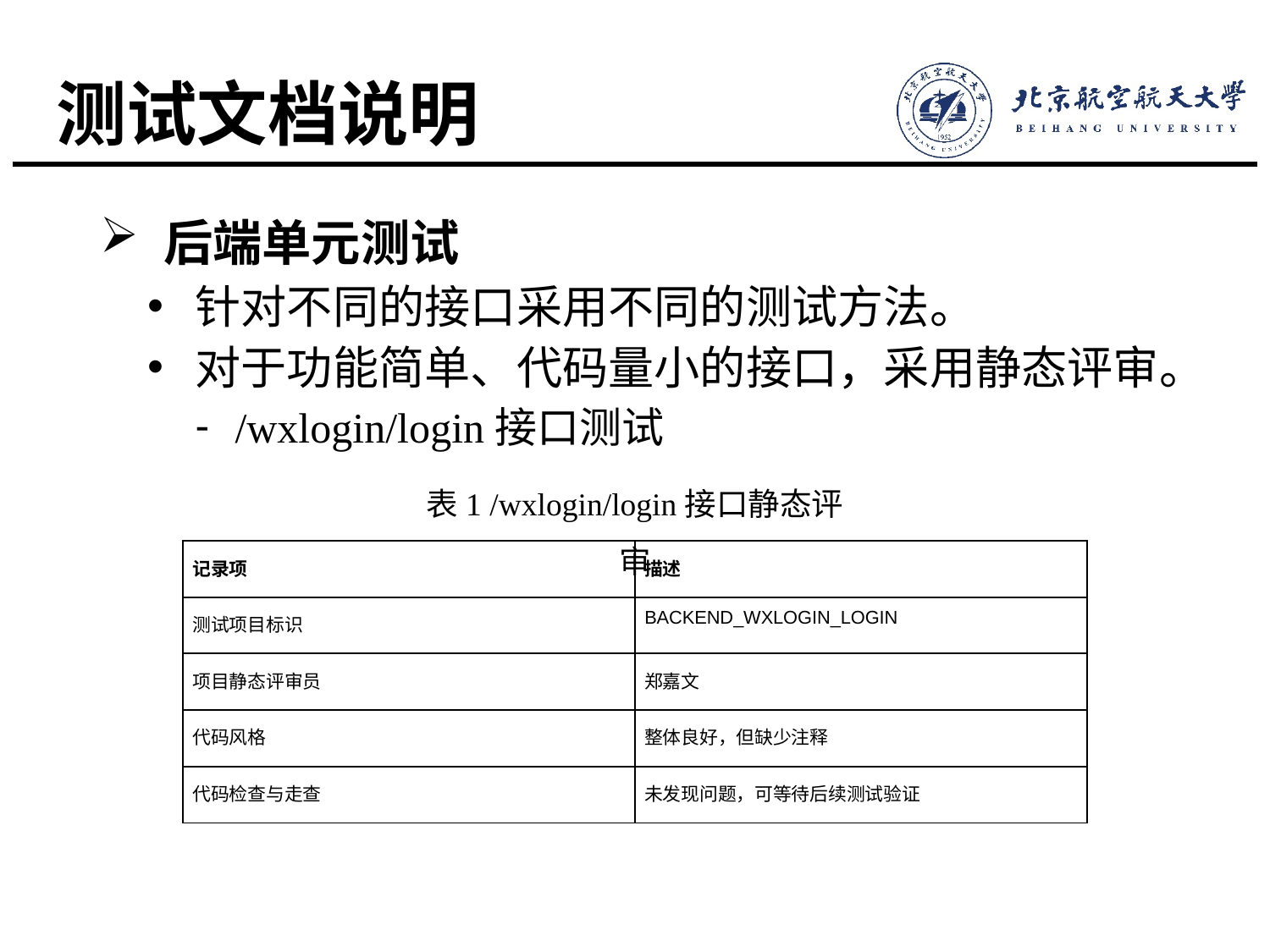

# 测试文档说明
后端单元测试
针对不同的接口采用不同的测试方法。
对于功能简单、代码量小的接口，采用静态评审。
/wxlogin/login接口测试
表1 /wxlogin/login接口静态评审
| 记录项 | 描述 |
| --- | --- |
| 测试项目标识 | BACKEND\_WXLOGIN\_LOGIN |
| 项目静态评审员 | 郑嘉文 |
| 代码风格 | 整体良好，但缺少注释 |
| 代码检查与走查 | 未发现问题，可等待后续测试验证 |
10